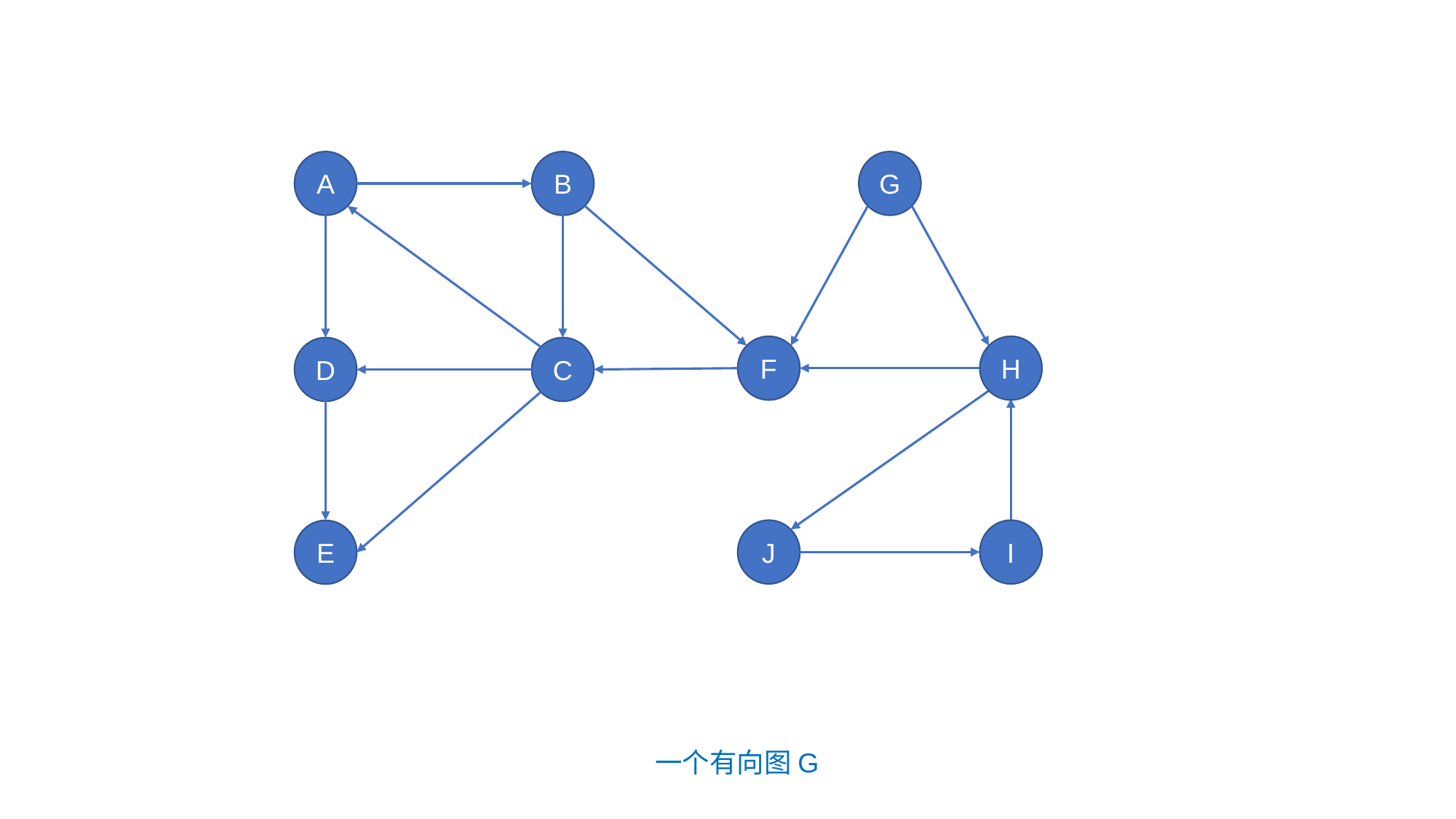

B
G
A

H
F
D
C
J
I
E
  一个有向图G